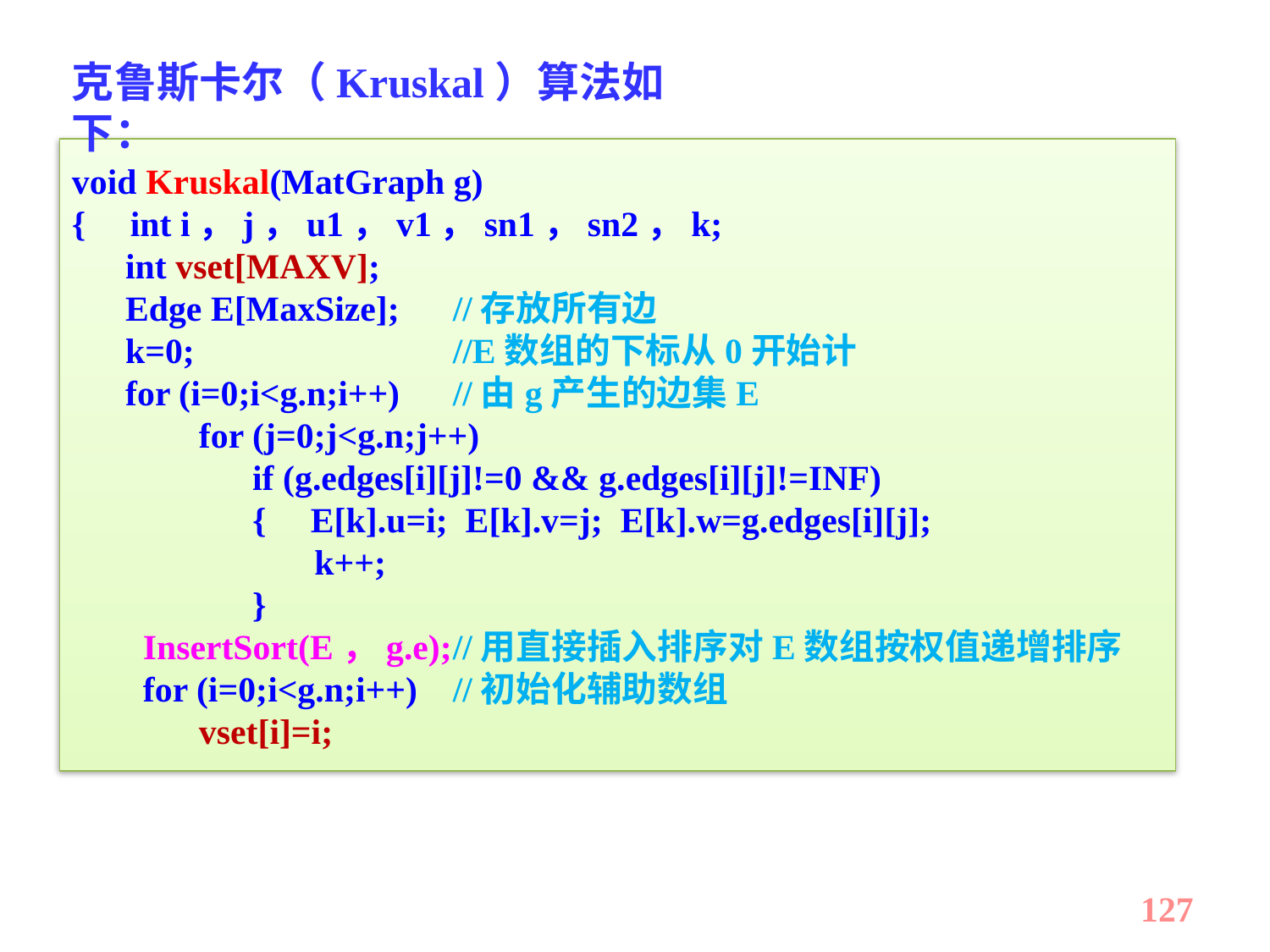

克鲁斯卡尔（Kruskal）算法如下：
void Kruskal(MatGraph g)
{     int i，j，u1，v1，sn1，sn2，k;
      int vset[MAXV];
      Edge E[MaxSize];	//存放所有边
      k=0;			//E数组的下标从0开始计
      for (i=0;i<g.n;i++)	//由g产生的边集E
	for (j=0;j<g.n;j++)
	      if (g.edges[i][j]!=0 && g.edges[i][j]!=INF)
	      {     E[k].u=i;  E[k].v=j;  E[k].w=g.edges[i][j];
	             k++;
	      }
        InsertSort(E，g.e);	//用直接插入排序对E数组按权值递增排序
        for (i=0;i<g.n;i++) 	//初始化辅助数组
	vset[i]=i;
127